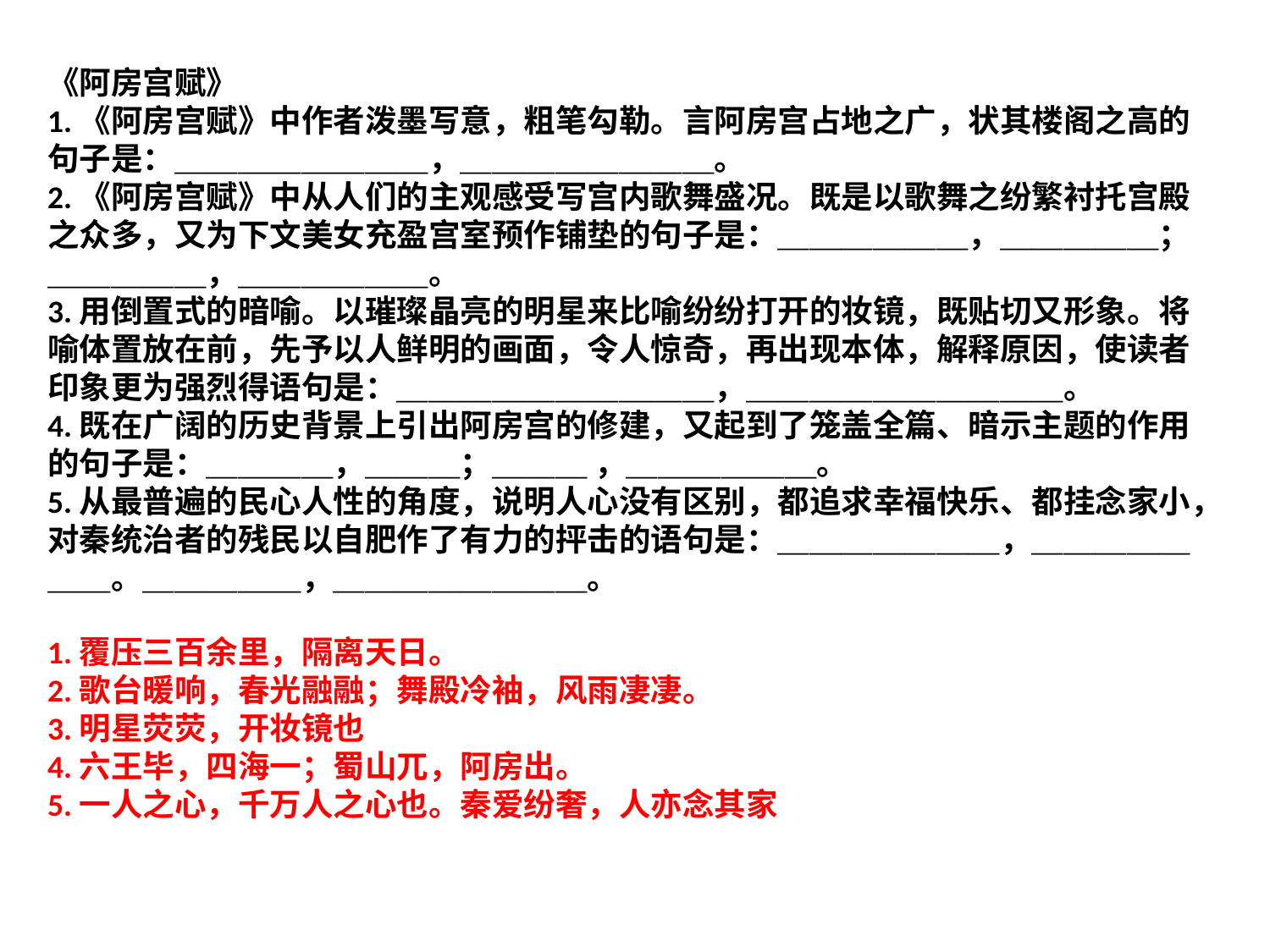

《阿房宫赋》
1.《阿房宫赋》中作者泼墨写意，粗笔勾勒。言阿房宫占地之广，状其楼阁之高的句子是：＿＿＿＿＿＿＿＿，＿＿＿＿＿＿＿＿。
2.《阿房宫赋》中从人们的主观感受写宫内歌舞盛况。既是以歌舞之纷繁衬托宫殿之众多，又为下文美女充盈宫室预作铺垫的句子是：＿＿＿＿＿＿，＿＿＿＿＿；＿＿＿＿＿，＿＿＿＿＿＿。
3.用倒置式的暗喻。以璀璨晶亮的明星来比喻纷纷打开的妆镜，既贴切又形象。将喻体置放在前，先予以人鲜明的画面，令人惊奇，再出现本体，解释原因，使读者印象更为强烈得语句是：＿＿＿＿＿＿＿＿＿＿，＿＿＿＿＿＿＿＿＿＿。
4.既在广阔的历史背景上引出阿房宫的修建，又起到了笼盖全篇、暗示主题的作用的句子是：＿＿＿＿，＿＿＿；＿＿＿ ，＿＿＿＿＿＿。
5.从最普遍的民心人性的角度，说明人心没有区别，都追求幸福快乐、都挂念家小，对秦统治者的残民以自肥作了有力的抨击的语句是：＿＿＿＿＿＿＿，＿＿＿＿＿＿＿。＿＿＿＿＿，＿＿＿＿＿＿＿＿。

1.覆压三百余里，隔离天日。
2.歌台暖响，春光融融；舞殿冷袖，风雨凄凄。
3.明星荧荧，开妆镜也
4.六王毕，四海一；蜀山兀，阿房出。
5.一人之心，千万人之心也。秦爱纷奢，人亦念其家